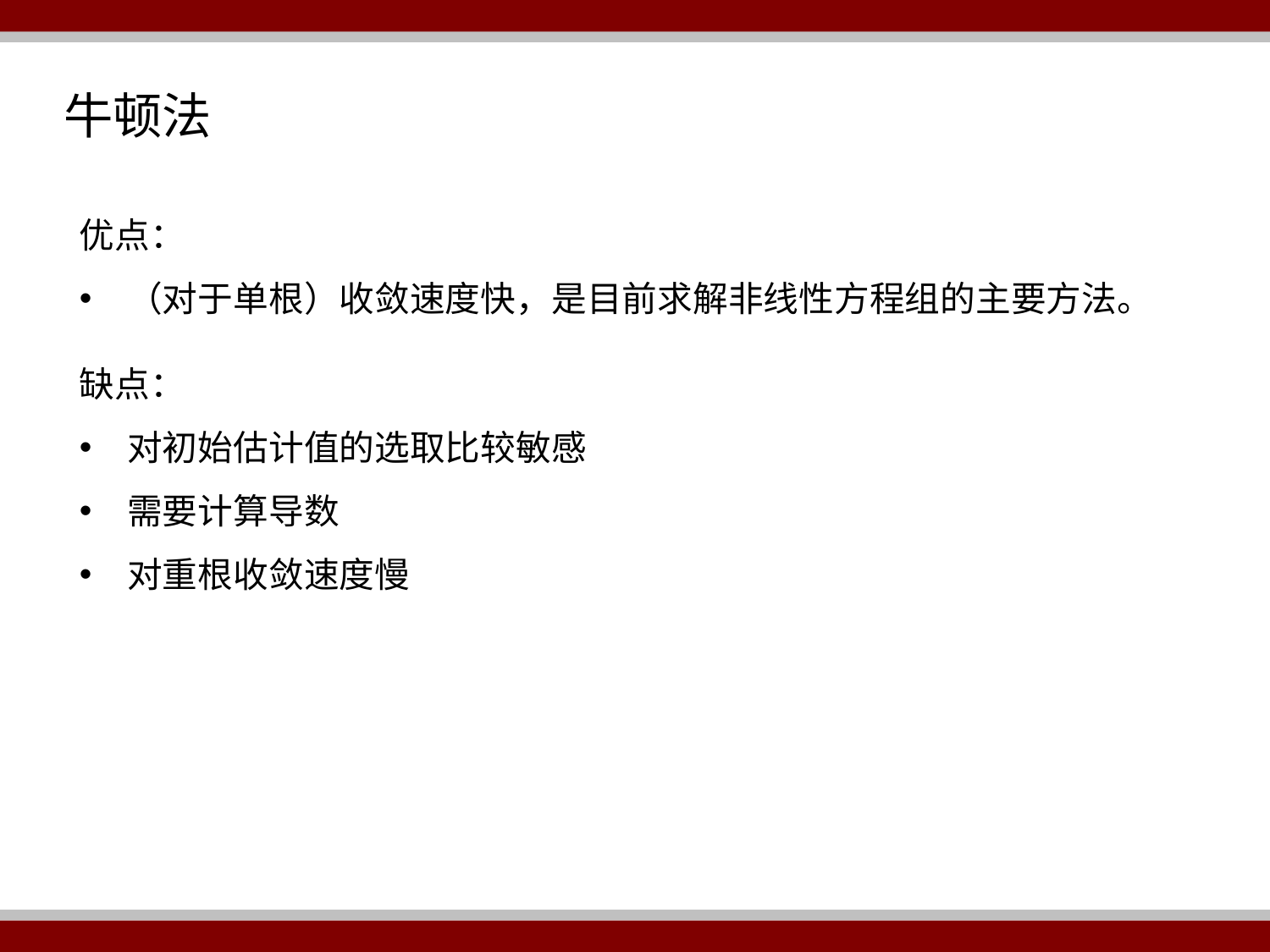

# 牛顿法
优点：
（对于单根）收敛速度快，是目前求解非线性方程组的主要方法。
缺点：
对初始估计值的选取比较敏感
需要计算导数
对重根收敛速度慢